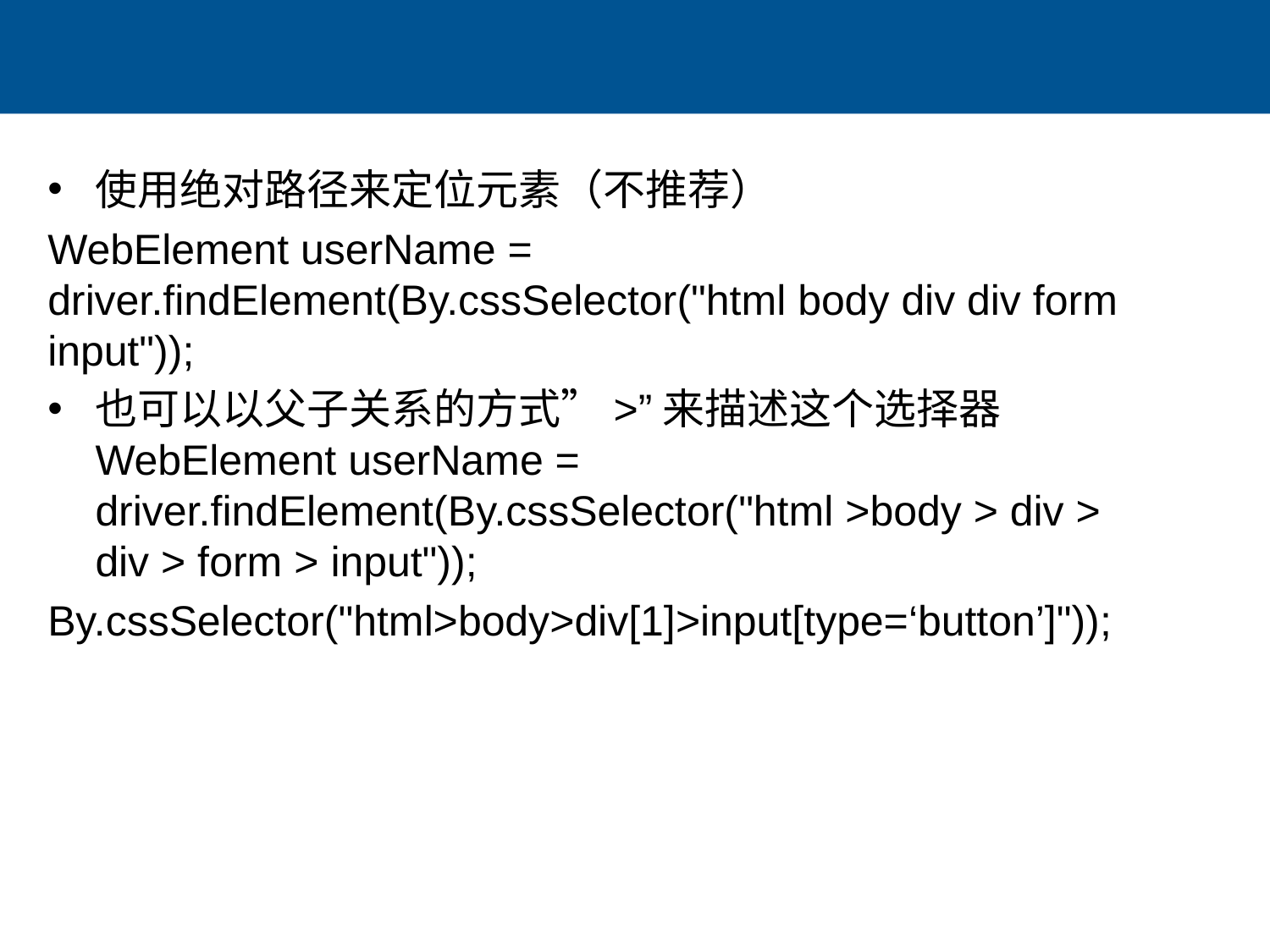

#
使用绝对路径来定位元素（不推荐）
WebElement userName = driver.findElement(By.cssSelector("html body div div form input"));
也可以以父子关系的方式”>”来描述这个选择器WebElement userName = driver.findElement(By.cssSelector("html >body > div > div > form > input"));
By.cssSelector("html>body>div[1]>input[type=‘button’]"));